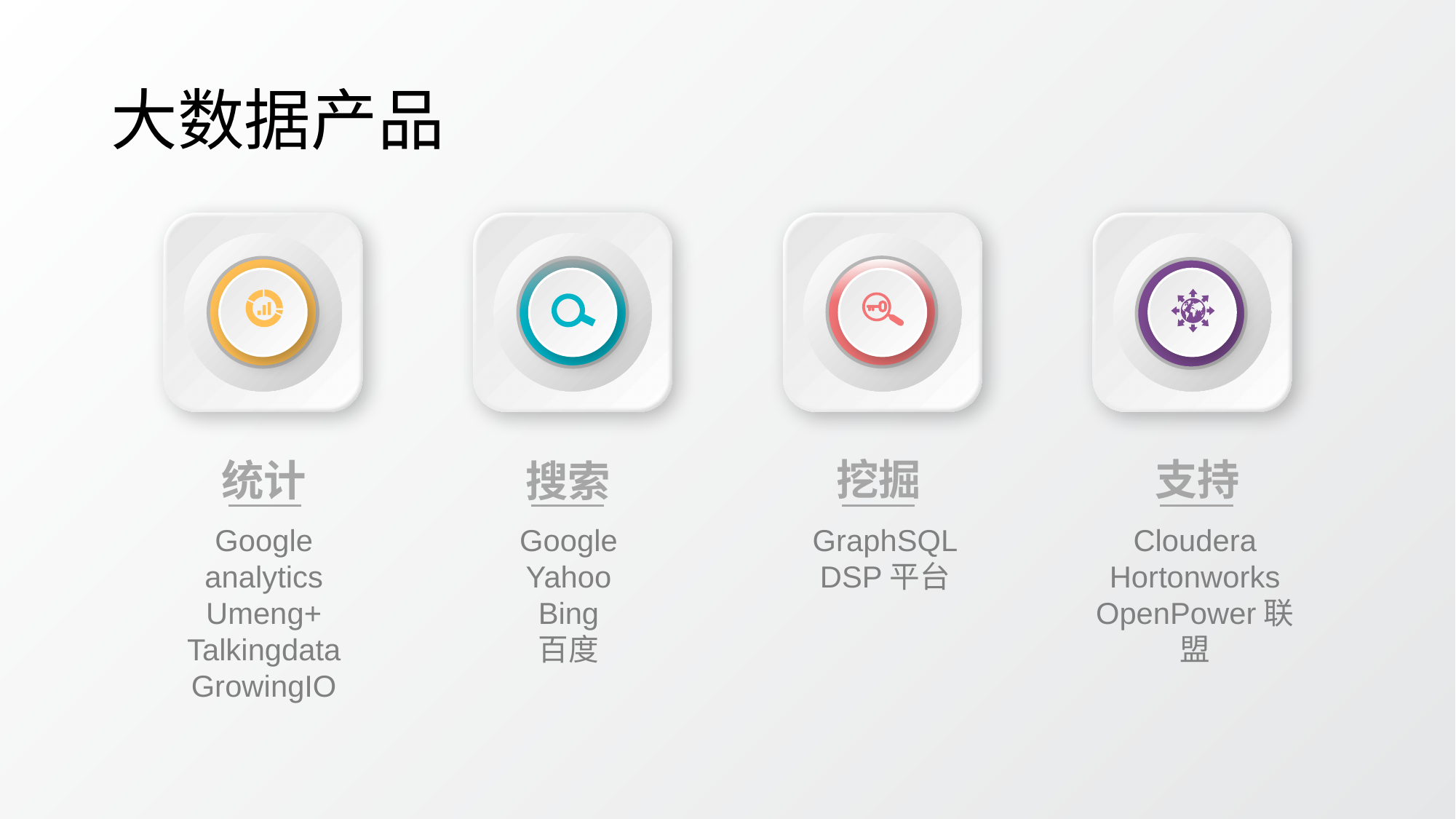

# 大数据产品

挖掘
支持
统计
搜索
Google analytics
Umeng+
Talkingdata
GrowingIO
Google
Yahoo
Bing
百度
GraphSQL
DSP平台
Cloudera
Hortonworks
OpenPower联盟